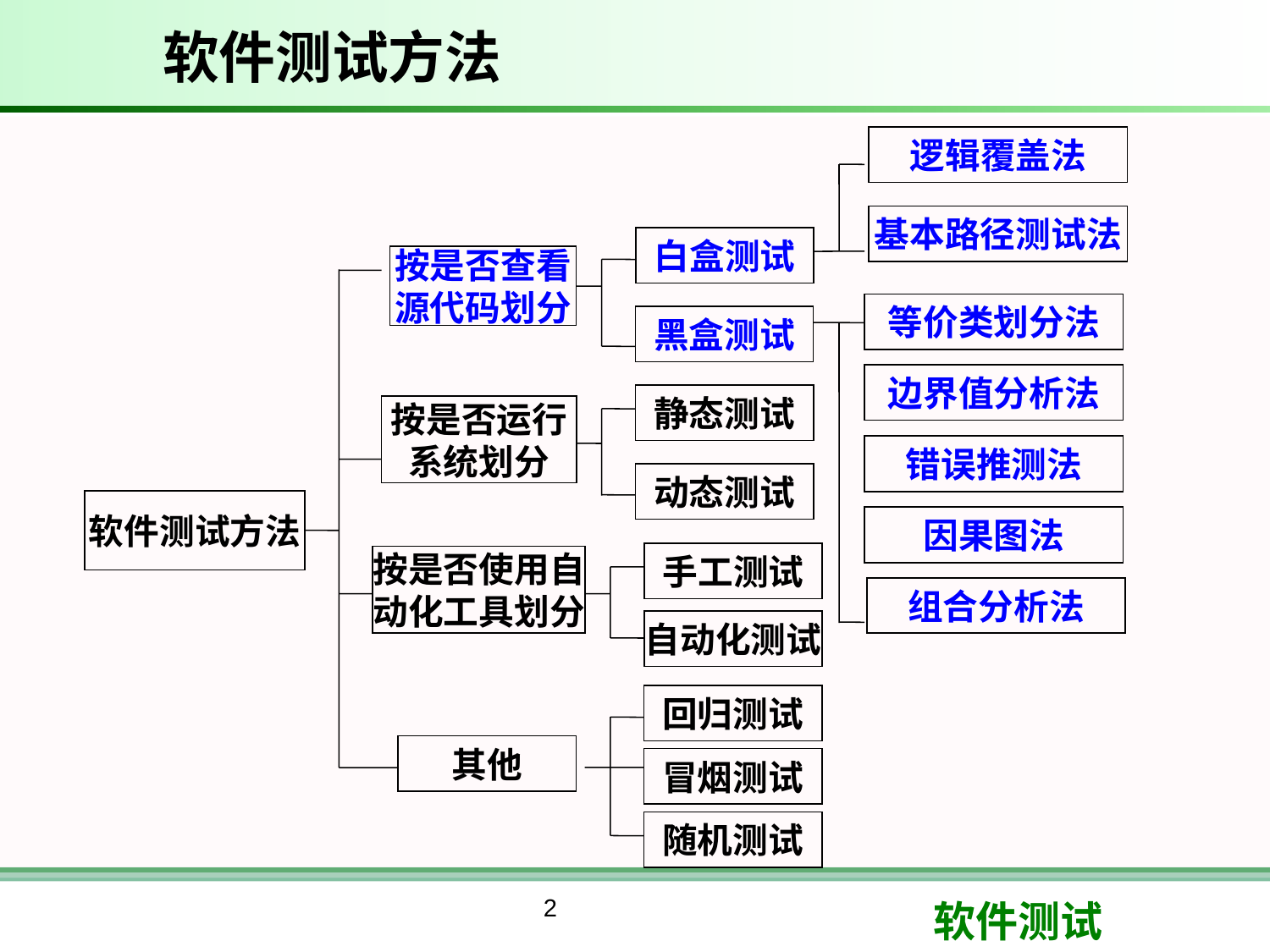

# 软件测试方法
逻辑覆盖法

基本路径测试法
白盒测试
按是否查看
源代码划分

等价类划分法
黑盒测试

边界值分析法
静态测试
按是否运行
系统划分

错误推测法

动态测试
软件测试方法

因果图法

手工测试
按是否使用自
动化工具划分

组合分析法

自动化测试

回归测试

其他
冒烟测试

随机测试

2